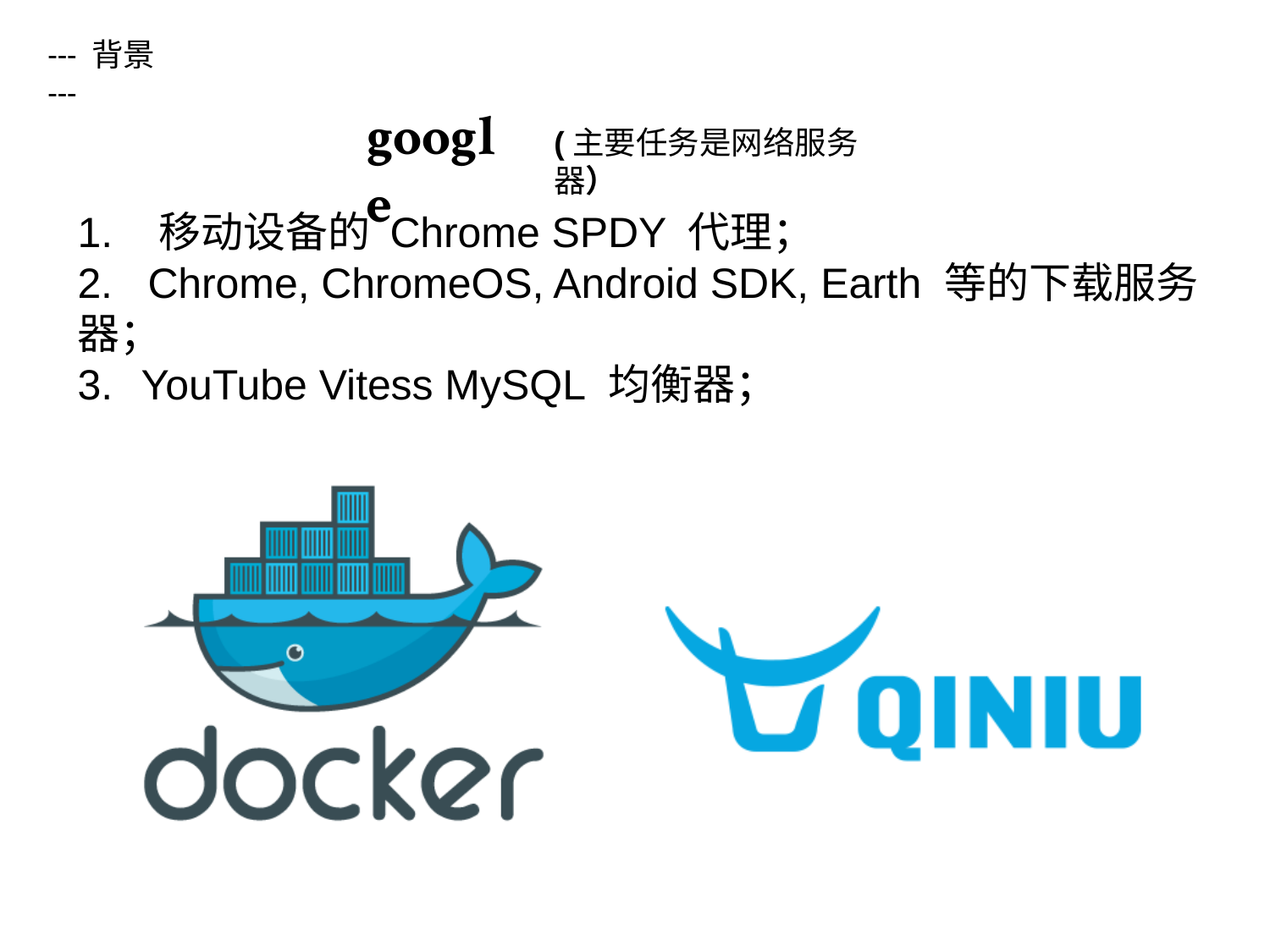

--- 背景 ---
# google
(主要任务是网络服务器）
1.   移动设备的 Chrome SPDY 代理；
2.   Chrome, ChromeOS, Android SDK, Earth 等的下载服务器；
YouTube Vitess MySQL 均衡器；